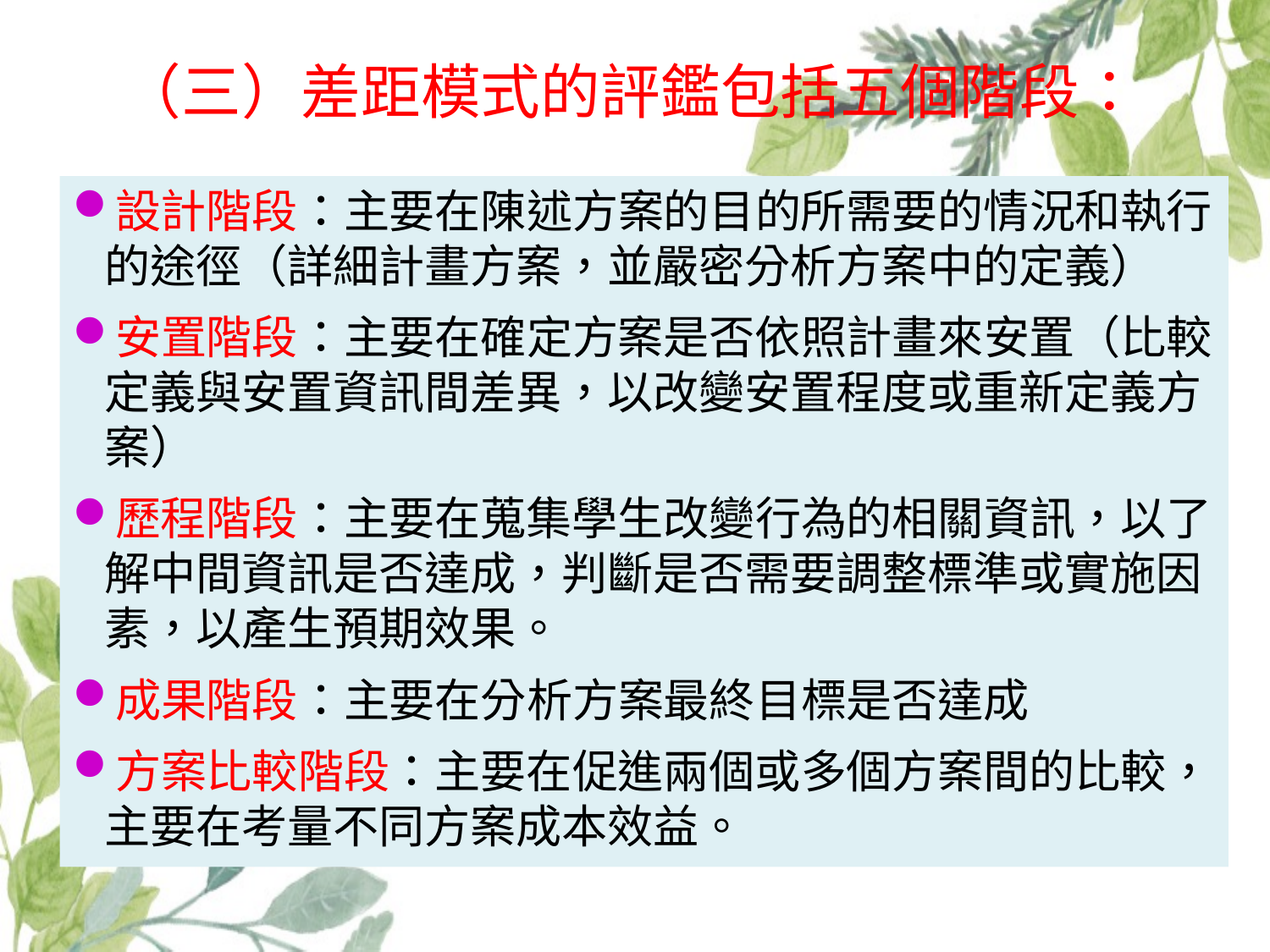

# （三）差距模式的評鑑包括五個階段：
設計階段：主要在陳述方案的目的所需要的情況和執行的途徑（詳細計畫方案，並嚴密分析方案中的定義）
安置階段：主要在確定方案是否依照計畫來安置（比較定義與安置資訊間差異，以改變安置程度或重新定義方案）
歷程階段：主要在蒐集學生改變行為的相關資訊，以了解中間資訊是否達成，判斷是否需要調整標準或實施因素，以產生預期效果。
成果階段：主要在分析方案最終目標是否達成
方案比較階段：主要在促進兩個或多個方案間的比較，主要在考量不同方案成本效益。